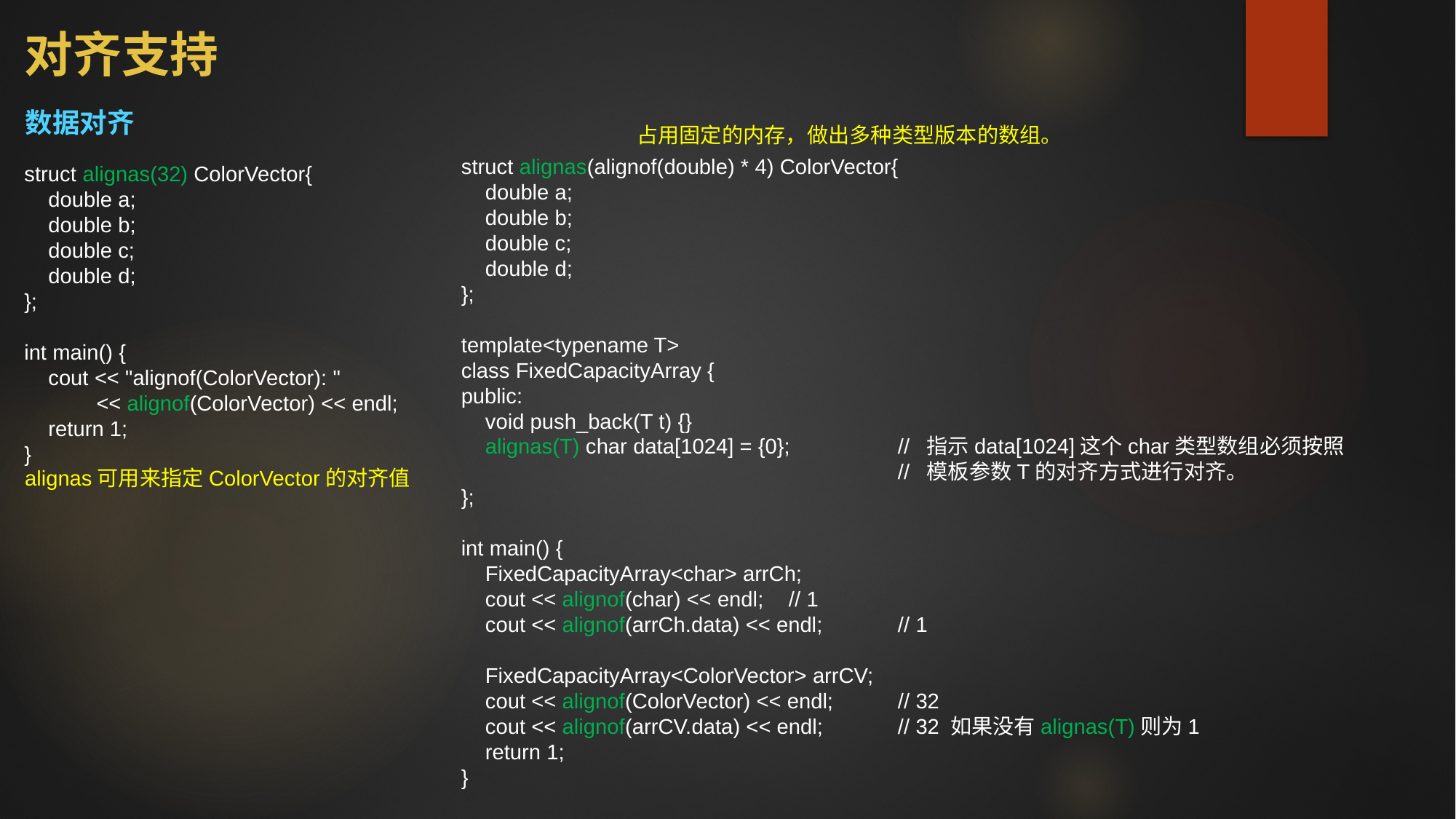

# 对齐支持
数据对齐
占用固定的内存，做出多种类型版本的数组。
struct alignas(alignof(double) * 4) ColorVector{
    double a;
    double b;
    double c;
    double d;
};

template<typename T>
class FixedCapacityArray {
public:
    void push_back(T t) {}
    alignas(T) char data[1024] = {0};	//  指示data[1024]这个char类型数组必须按照
				//  模板参数T的对齐方式进行对齐。
};

int main() {
    FixedCapacityArray<char> arrCh;
    cout << alignof(char) << endl;	// 1
    cout << alignof(arrCh.data) << endl;	// 1

    FixedCapacityArray<ColorVector> arrCV;
    cout << alignof(ColorVector) << endl;	// 32
    cout << alignof(arrCV.data) << endl;	// 32 如果没有alignas(T)则为1
    return 1;
}
struct alignas(32) ColorVector{
    double a;
    double b;
    double c;
    double d;
};

int main() {
    cout << "alignof(ColorVector): "
            << alignof(ColorVector) << endl;
    return 1;
}
alignas可用来指定ColorVector的对齐值